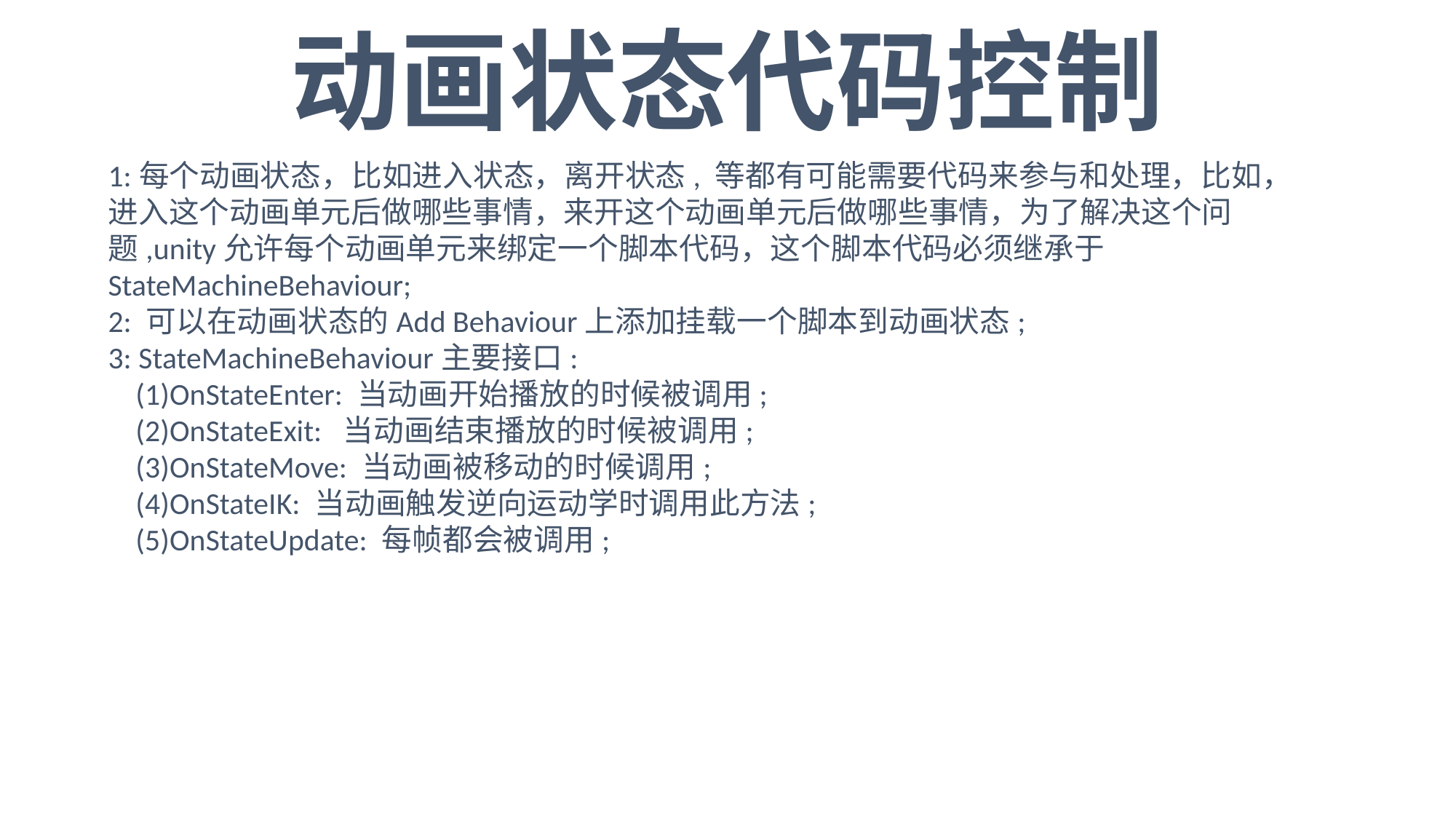

动画状态代码控制
1:每个动画状态，比如进入状态，离开状态, 等都有可能需要代码来参与和处理，比如，进入这个动画单元后做哪些事情，来开这个动画单元后做哪些事情，为了解决这个问题,unity允许每个动画单元来绑定一个脚本代码，这个脚本代码必须继承于StateMachineBehaviour;
2: 可以在动画状态的Add Behaviour上添加挂载一个脚本到动画状态;
3: StateMachineBehaviour主要接口:
    (1)OnStateEnter: 当动画开始播放的时候被调用;
    (2)OnStateExit:  当动画结束播放的时候被调用;
    (3)OnStateMove: 当动画被移动的时候调用;
    (4)OnStateIK: 当动画触发逆向运动学时调用此方法;
    (5)OnStateUpdate: 每帧都会被调用;
1